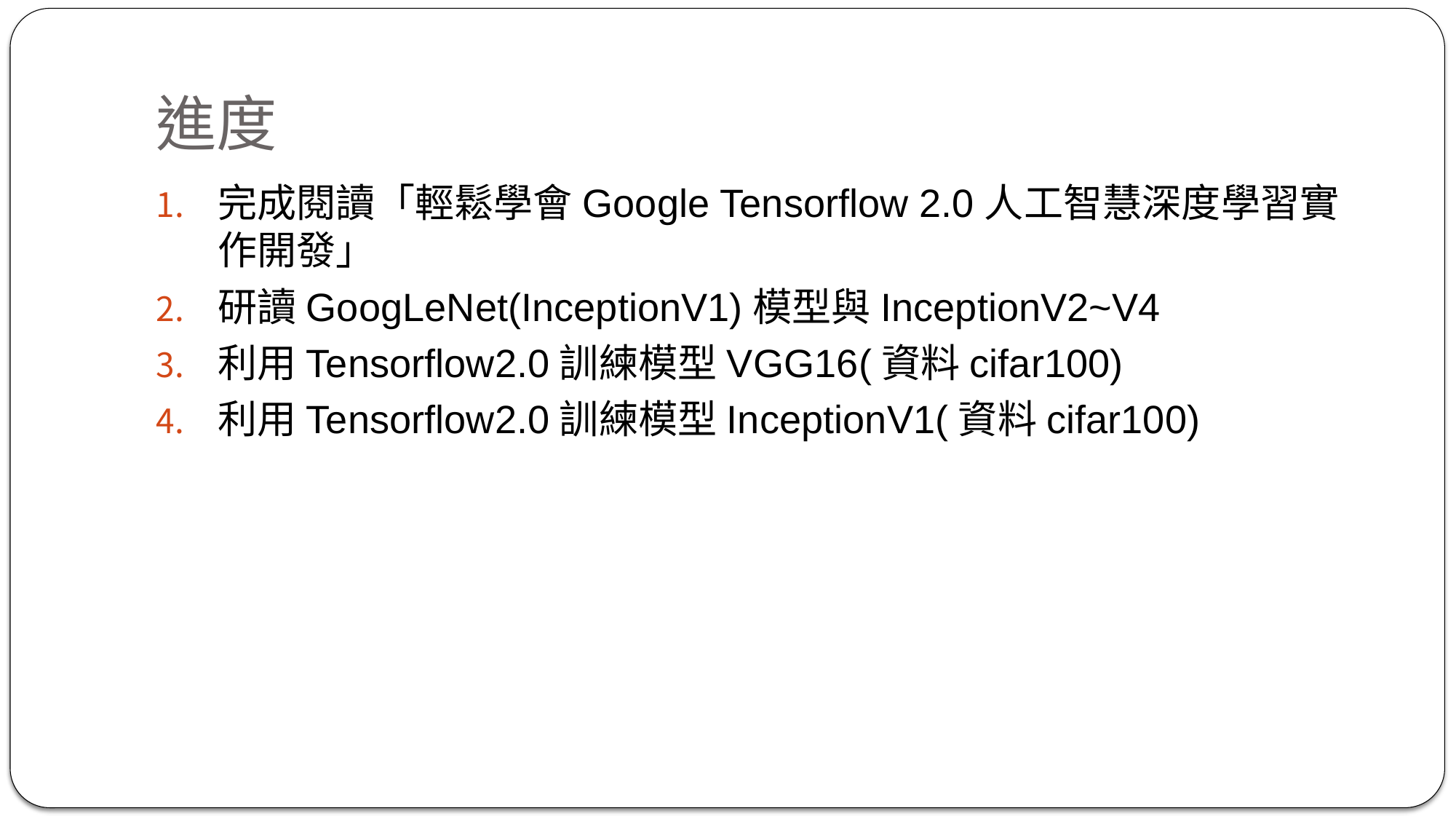

# 進度
完成閱讀「輕鬆學會Google Tensorflow 2.0人工智慧深度學習實作開發」
研讀GoogLeNet(InceptionV1)模型與InceptionV2~V4
利用Tensorflow2.0訓練模型VGG16(資料cifar100)
利用Tensorflow2.0訓練模型InceptionV1(資料cifar100)